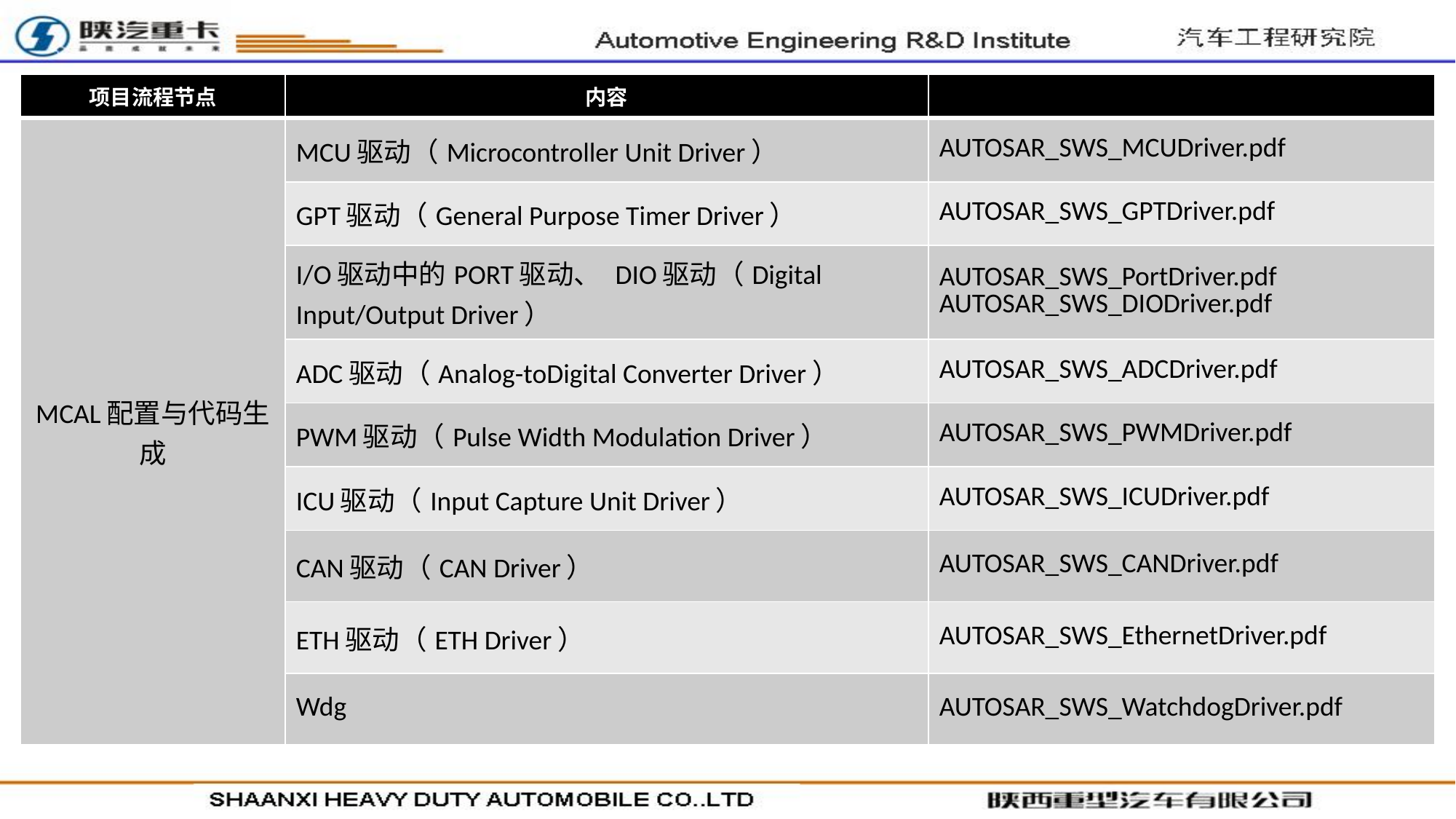

| 项目流程节点 | 内容 |  |
| --- | --- | --- |
| MCAL配置与代码生成 | MCU驱动（Microcontroller Unit Driver） | AUTOSAR\_SWS\_MCUDriver.pdf |
| 在环测试 | GPT驱动（General Purpose Timer Driver） | AUTOSAR\_SWS\_GPTDriver.pdf |
|  | I/O驱动中的PORT驱动、 DIO驱动（Digital Input/Output Driver） | AUTOSAR\_SWS\_PortDriver.pdf AUTOSAR\_SWS\_DIODriver.pdf |
|  | ADC驱动（Analog-toDigital Converter Driver） | AUTOSAR\_SWS\_ADCDriver.pdf |
|  | PWM驱动（Pulse Width Modulation Driver） | AUTOSAR\_SWS\_PWMDriver.pdf |
|  | ICU驱动（Input Capture Unit Driver） | AUTOSAR\_SWS\_ICUDriver.pdf |
|  | CAN驱动（CAN Driver） | AUTOSAR\_SWS\_CANDriver.pdf |
|  | ETH驱动（ETH Driver） | AUTOSAR\_SWS\_EthernetDriver.pdf |
|  | Wdg | AUTOSAR\_SWS\_WatchdogDriver.pdf |